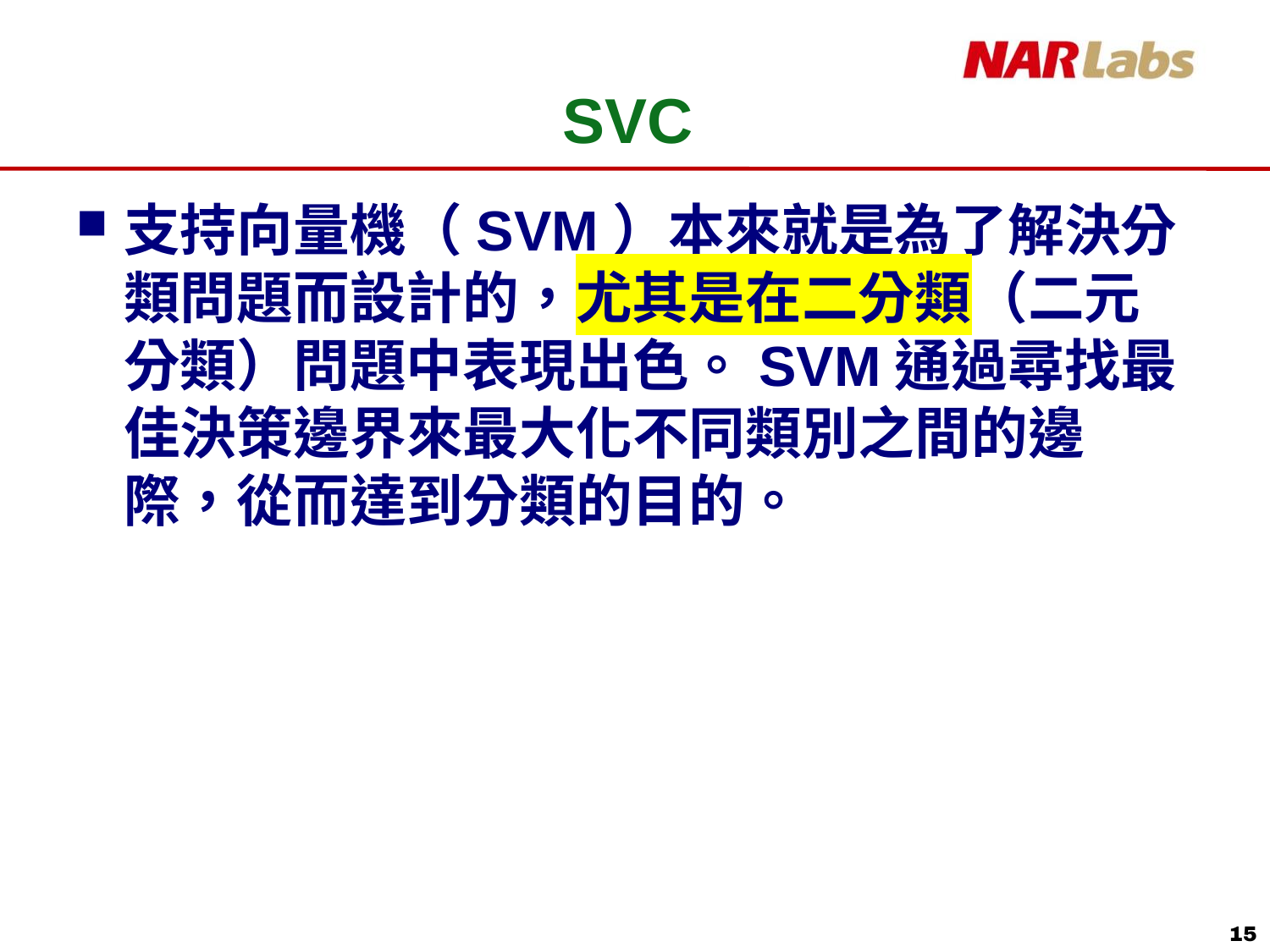

# SVC
支持向量機（SVM）本來就是為了解決分類問題而設計的，尤其是在二分類（二元分類）問題中表現出色。SVM通過尋找最佳決策邊界來最大化不同類別之間的邊際，從而達到分類的目的。
15